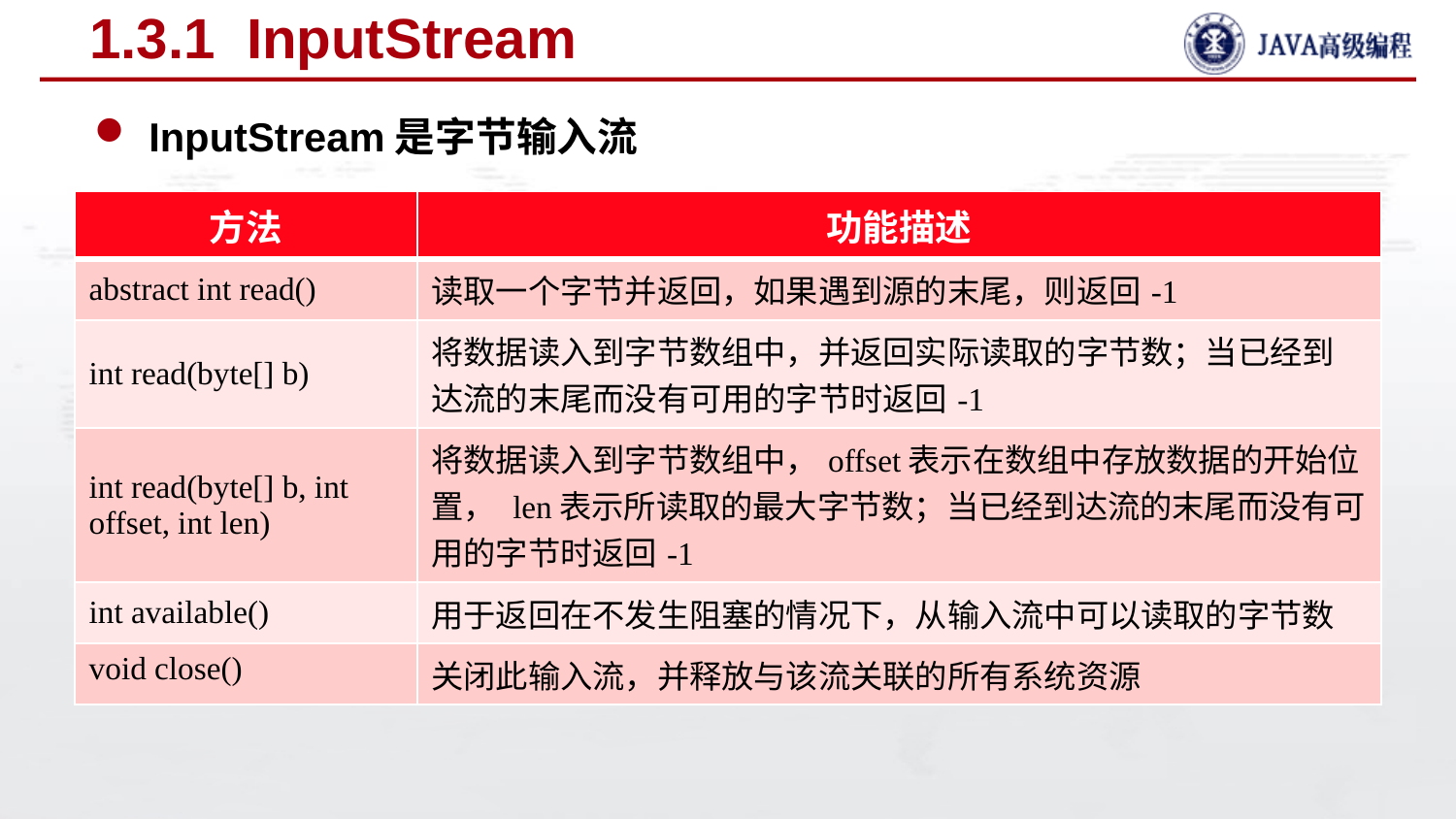

# 1.3.1  InputStream
InputStream是字节输入流

| 方法 | 功能描述 |
| --- | --- |
| abstract int read() | 读取一个字节并返回，如果遇到源的末尾，则返回-1 |
| int read(byte[] b) | 将数据读入到字节数组中，并返回实际读取的字节数；当已经到达流的末尾而没有可用的字节时返回-1 |
| int read(byte[] b, int offset, int len) | 将数据读入到字节数组中，offset表示在数组中存放数据的开始位置， len表示所读取的最大字节数；当已经到达流的末尾而没有可用的字节时返回-1 |
| int available() | 用于返回在不发生阻塞的情况下，从输入流中可以读取的字节数 |
| void close() | 关闭此输入流，并释放与该流关联的所有系统资源 |